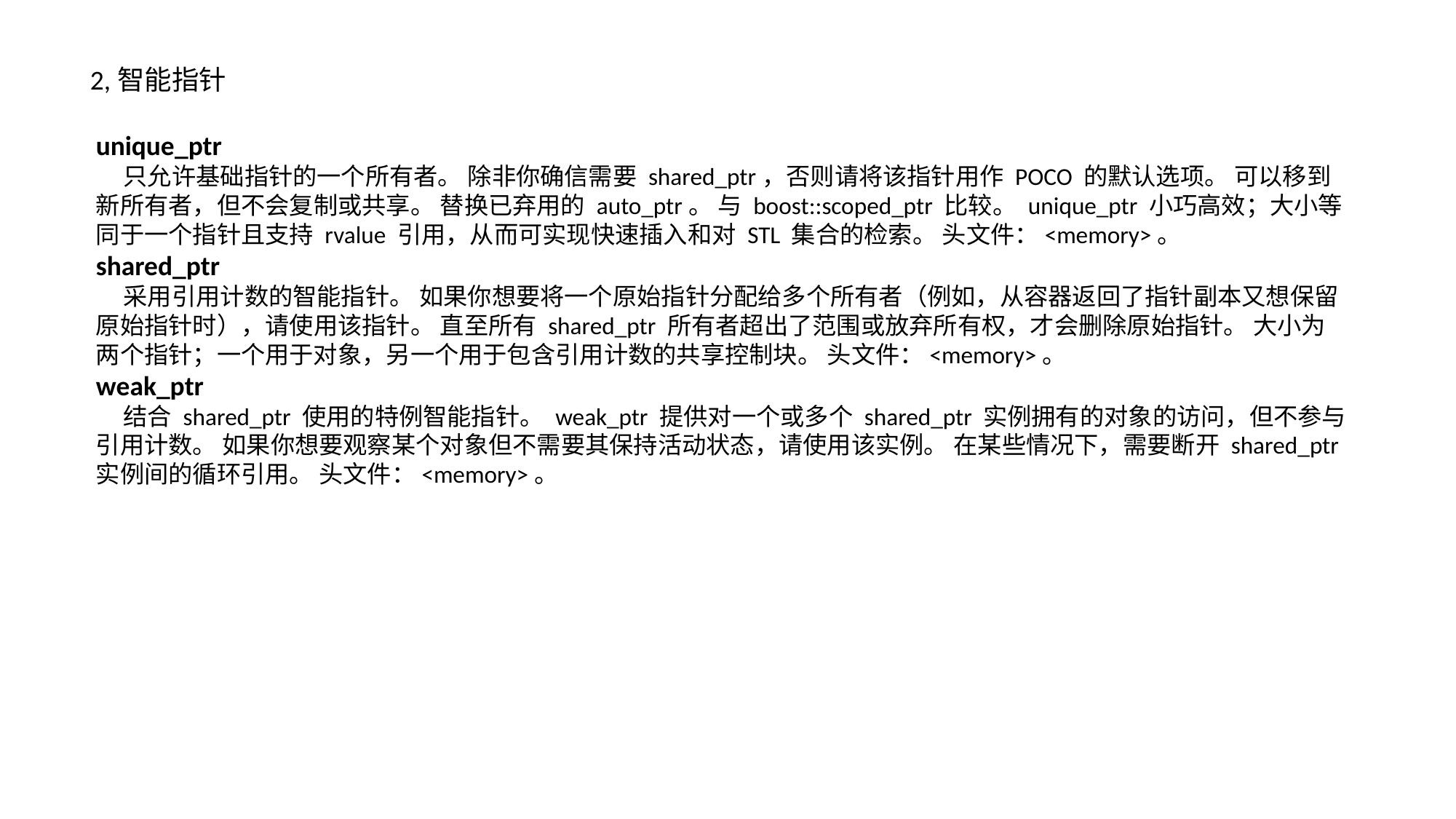

2,智能指针
unique_ptr
    只允许基础指针的一个所有者。 除非你确信需要 shared_ptr，否则请将该指针用作 POCO 的默认选项。 可以移到新所有者，但不会复制或共享。 替换已弃用的 auto_ptr。 与 boost::scoped_ptr 比较。 unique_ptr 小巧高效；大小等同于一个指针且支持 rvalue 引用，从而可实现快速插入和对 STL 集合的检索。 头文件：<memory>。
shared_ptr
    采用引用计数的智能指针。 如果你想要将一个原始指针分配给多个所有者（例如，从容器返回了指针副本又想保留原始指针时），请使用该指针。 直至所有 shared_ptr 所有者超出了范围或放弃所有权，才会删除原始指针。 大小为两个指针；一个用于对象，另一个用于包含引用计数的共享控制块。 头文件：<memory>。
weak_ptr
    结合 shared_ptr 使用的特例智能指针。 weak_ptr 提供对一个或多个 shared_ptr 实例拥有的对象的访问，但不参与引用计数。 如果你想要观察某个对象但不需要其保持活动状态，请使用该实例。 在某些情况下，需要断开 shared_ptr 实例间的循环引用。 头文件：<memory>。